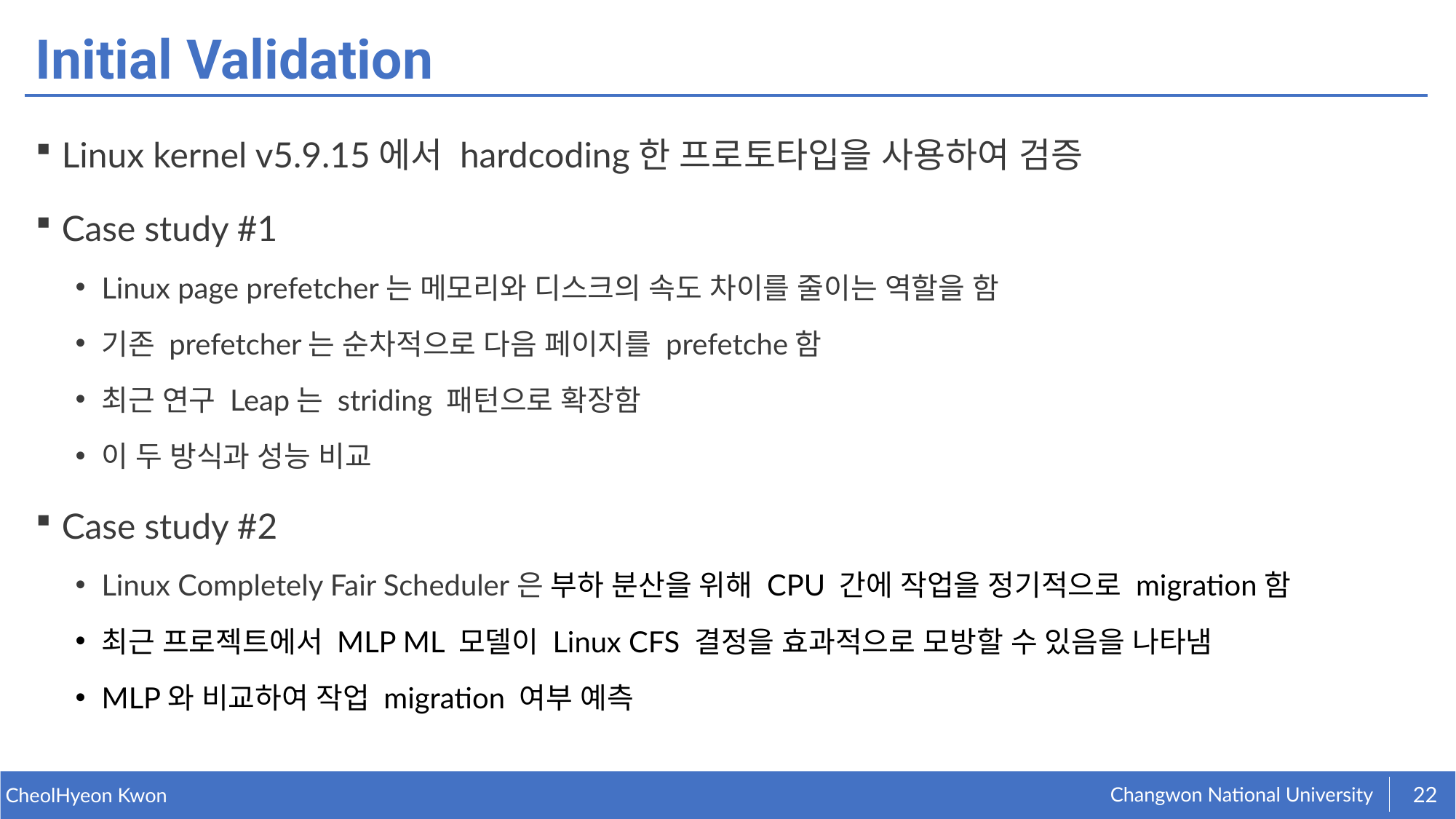

# Initial Validation
Linux kernel v5.9.15에서 hardcoding한 프로토타입을 사용하여 검증
Case study #1
Linux page prefetcher는 메모리와 디스크의 속도 차이를 줄이는 역할을 함
기존 prefetcher는 순차적으로 다음 페이지를 prefetche함
최근 연구 Leap는 striding 패턴으로 확장함
이 두 방식과 성능 비교
Case study #2
Linux Completely Fair Scheduler은 부하 분산을 위해 CPU 간에 작업을 정기적으로 migration함
최근 프로젝트에서 MLP ML 모델이 Linux CFS 결정을 효과적으로 모방할 수 있음을 나타냄
MLP와 비교하여 작업 migration 여부 예측

22